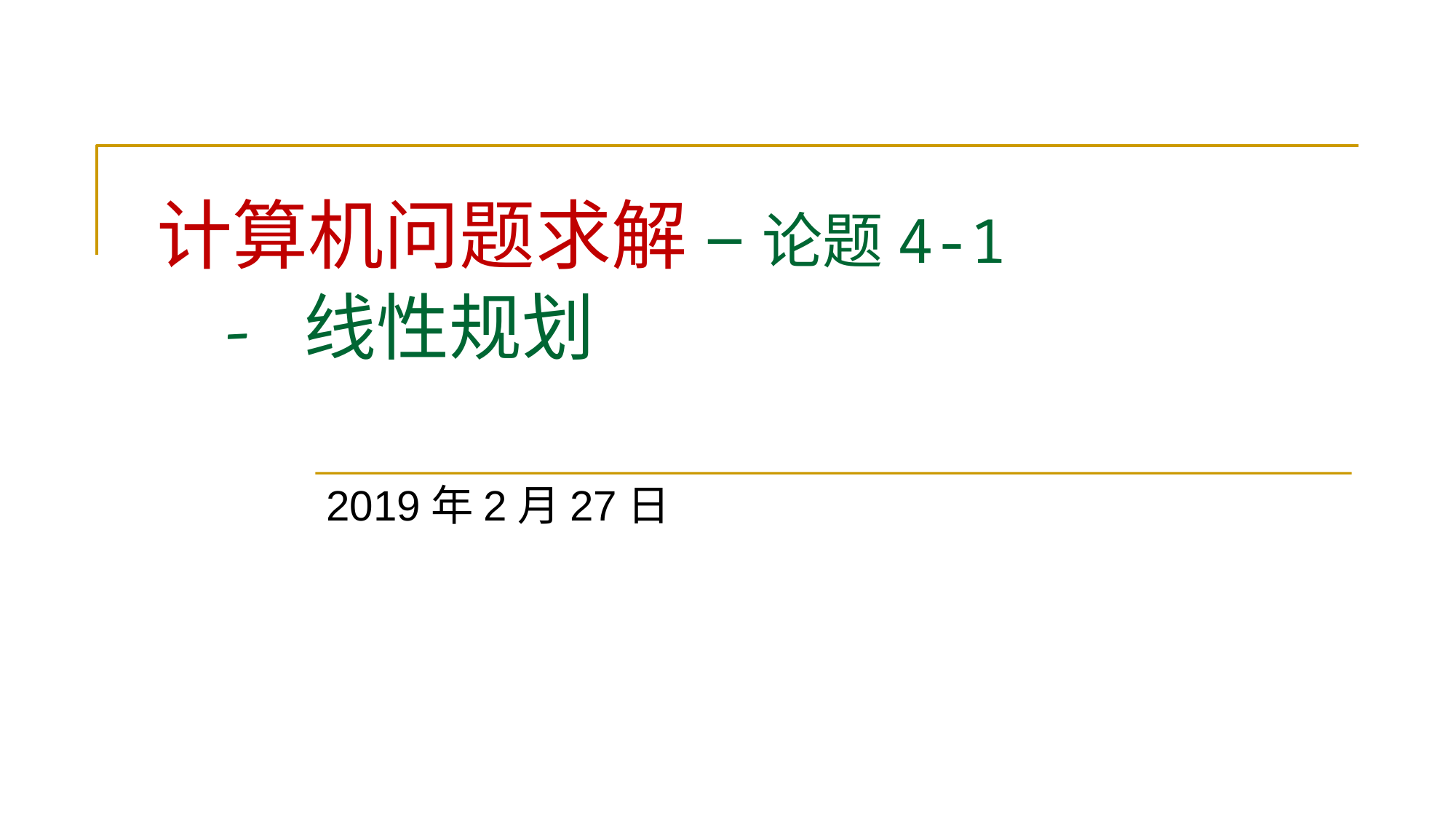

# 计算机问题求解 – 论题4-1 -  线性规划
2019年2月27日